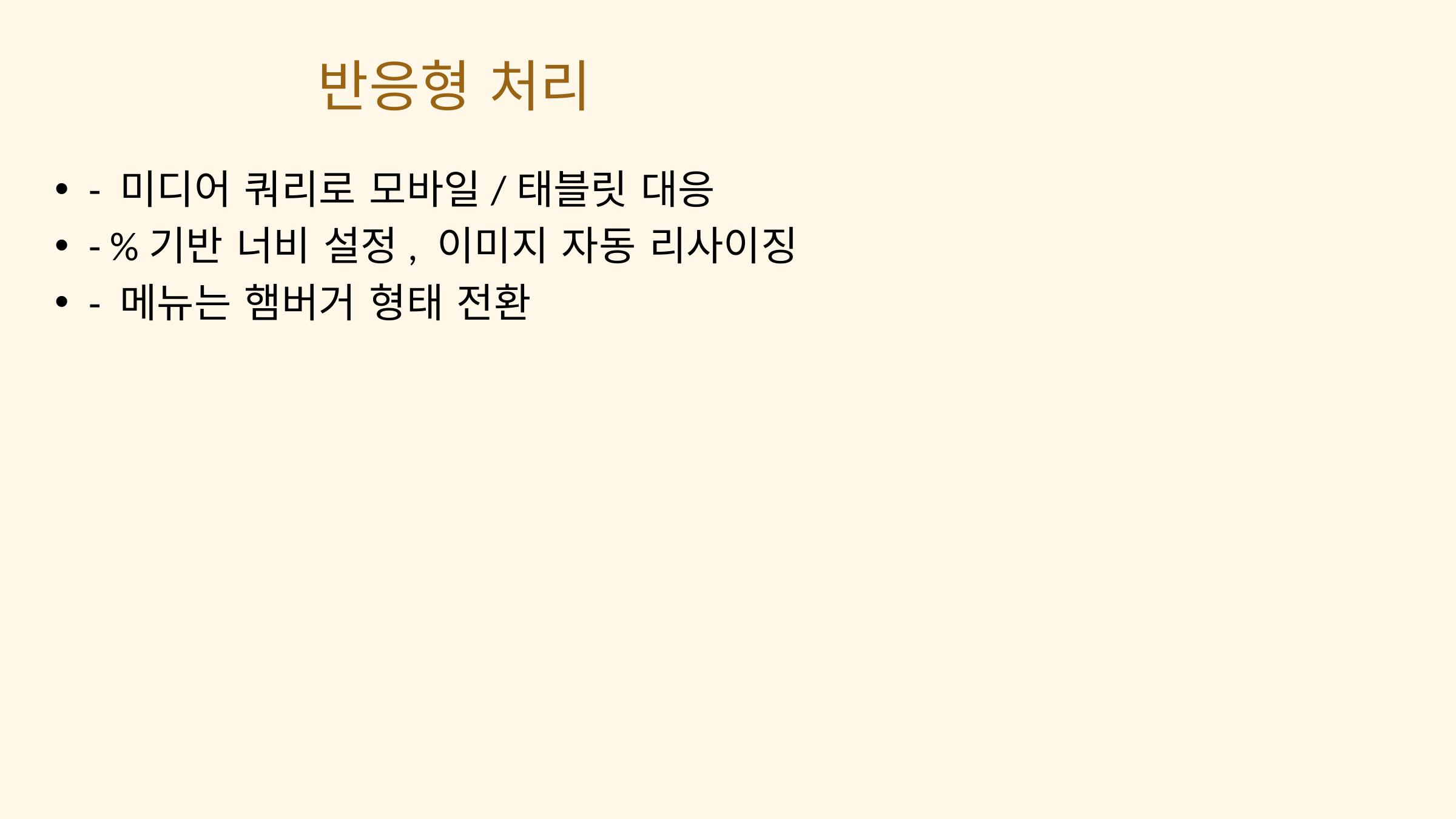

반응형 처리
- 미디어 쿼리로 모바일/태블릿 대응
- %기반 너비 설정, 이미지 자동 리사이징
- 메뉴는 햄버거 형태 전환